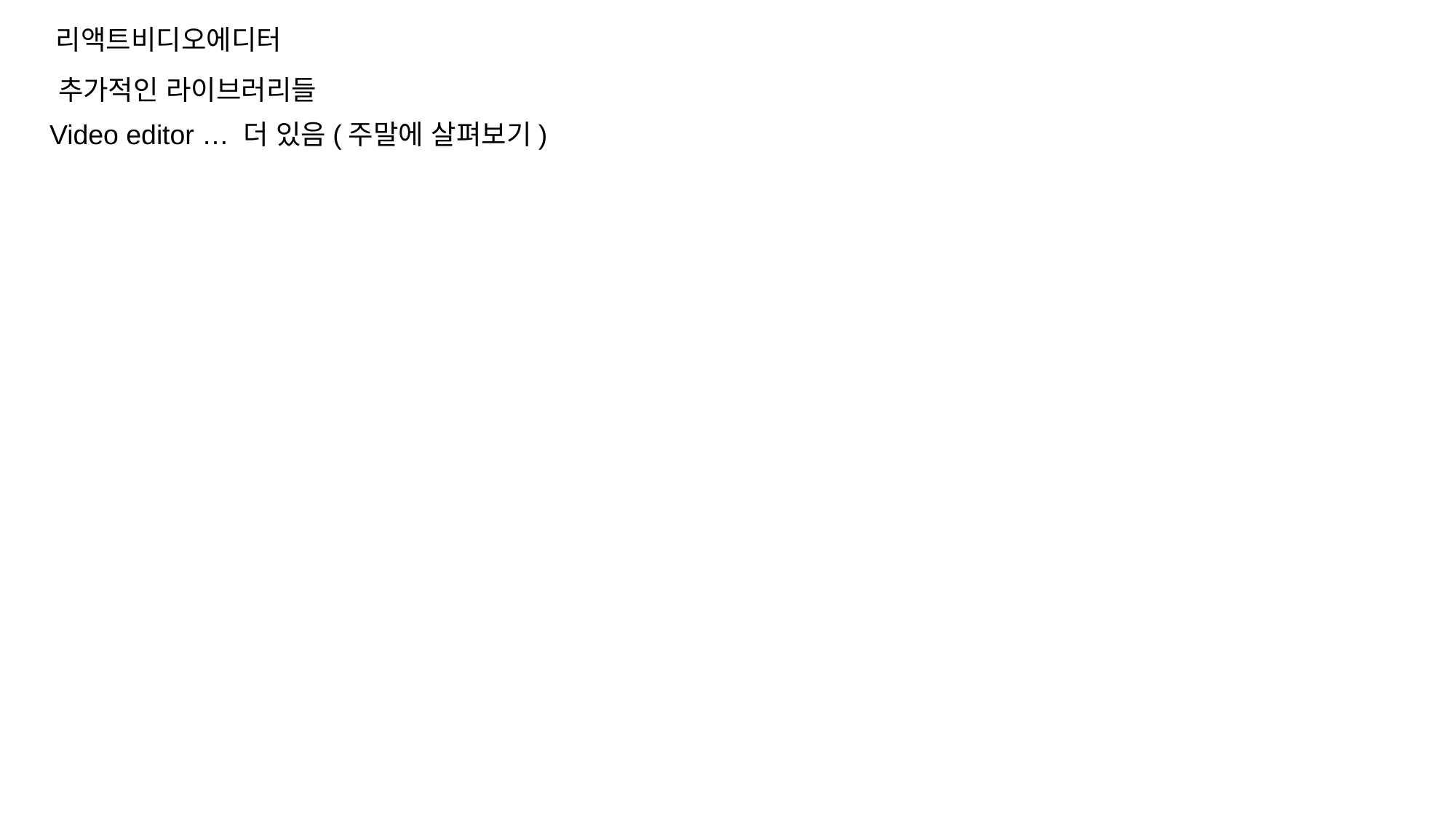

리액트비디오에디터
추가적인 라이브러리들
Video editor … 더 있음(주말에 살펴보기)